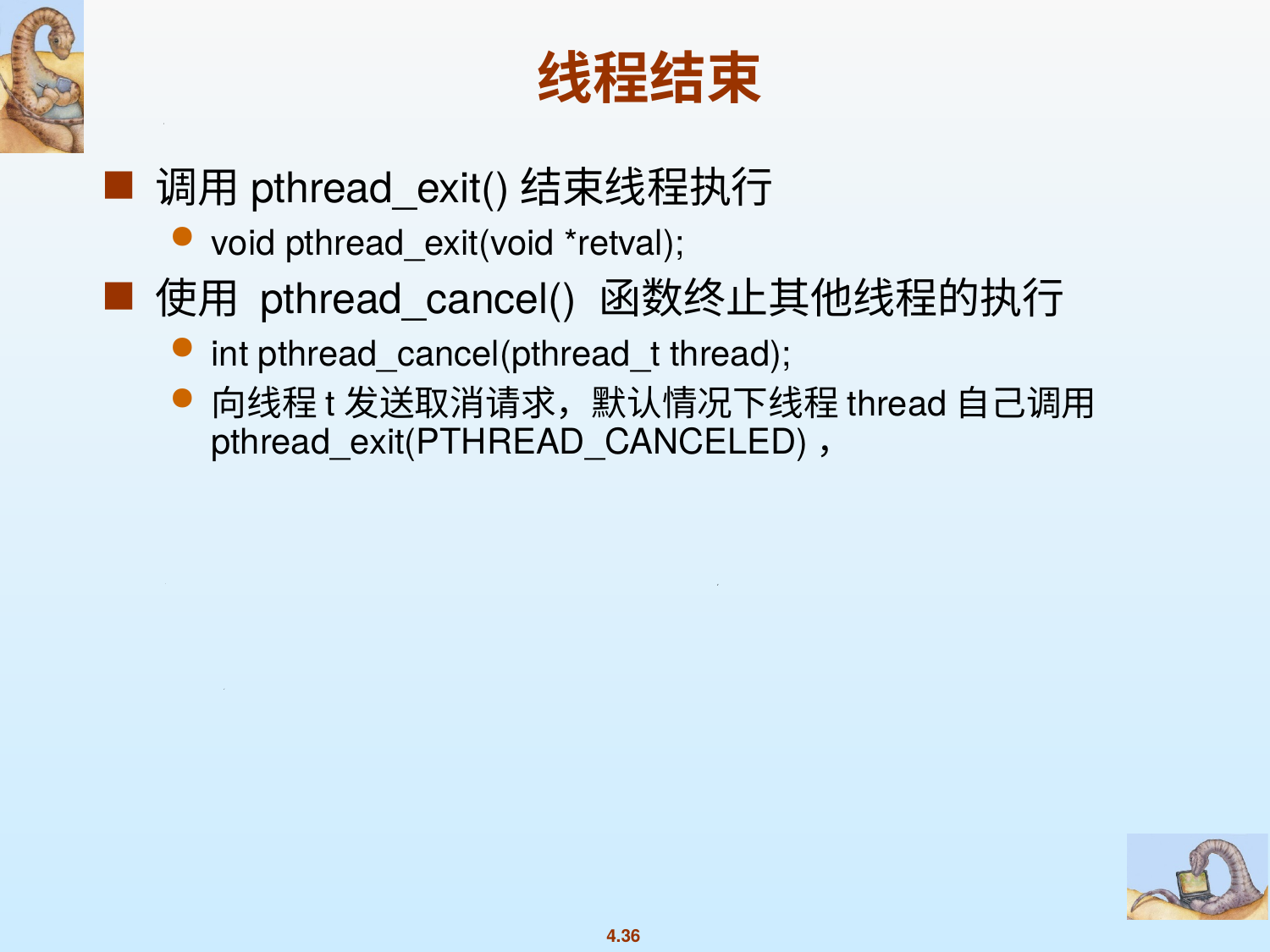

# 线程结束
调用pthread_exit()结束线程执行
void pthread_exit(void *retval);
使用 pthread_cancel() 函数终止其他线程的执行
int pthread_cancel(pthread_t thread);
向线程t发送取消请求，默认情况下线程thread自己调用pthread_exit(PTHREAD_CANCELED)，